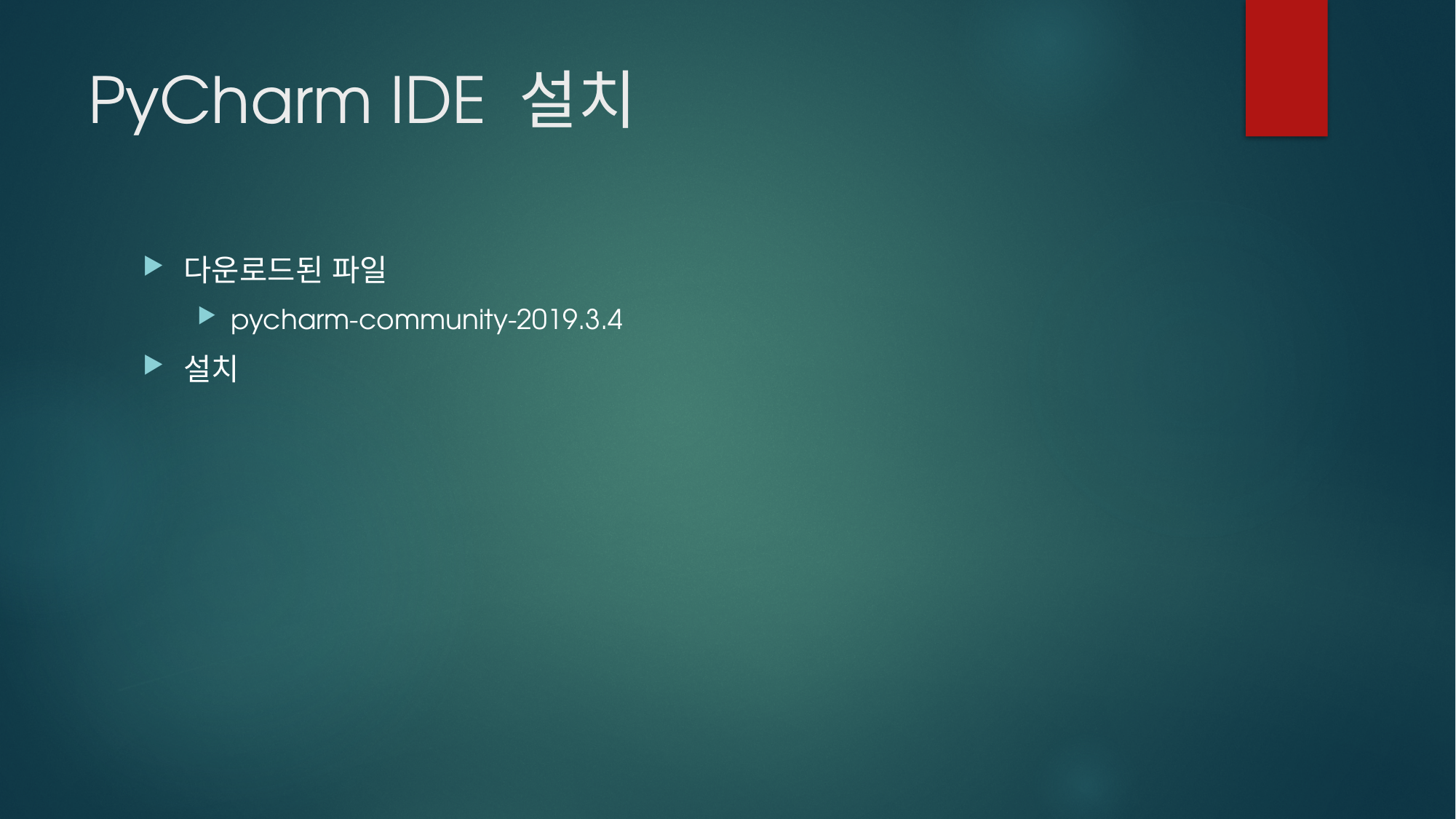

# PyCharm IDE 설치
다운로드된 파일
pycharm-community-2019.3.4
설치